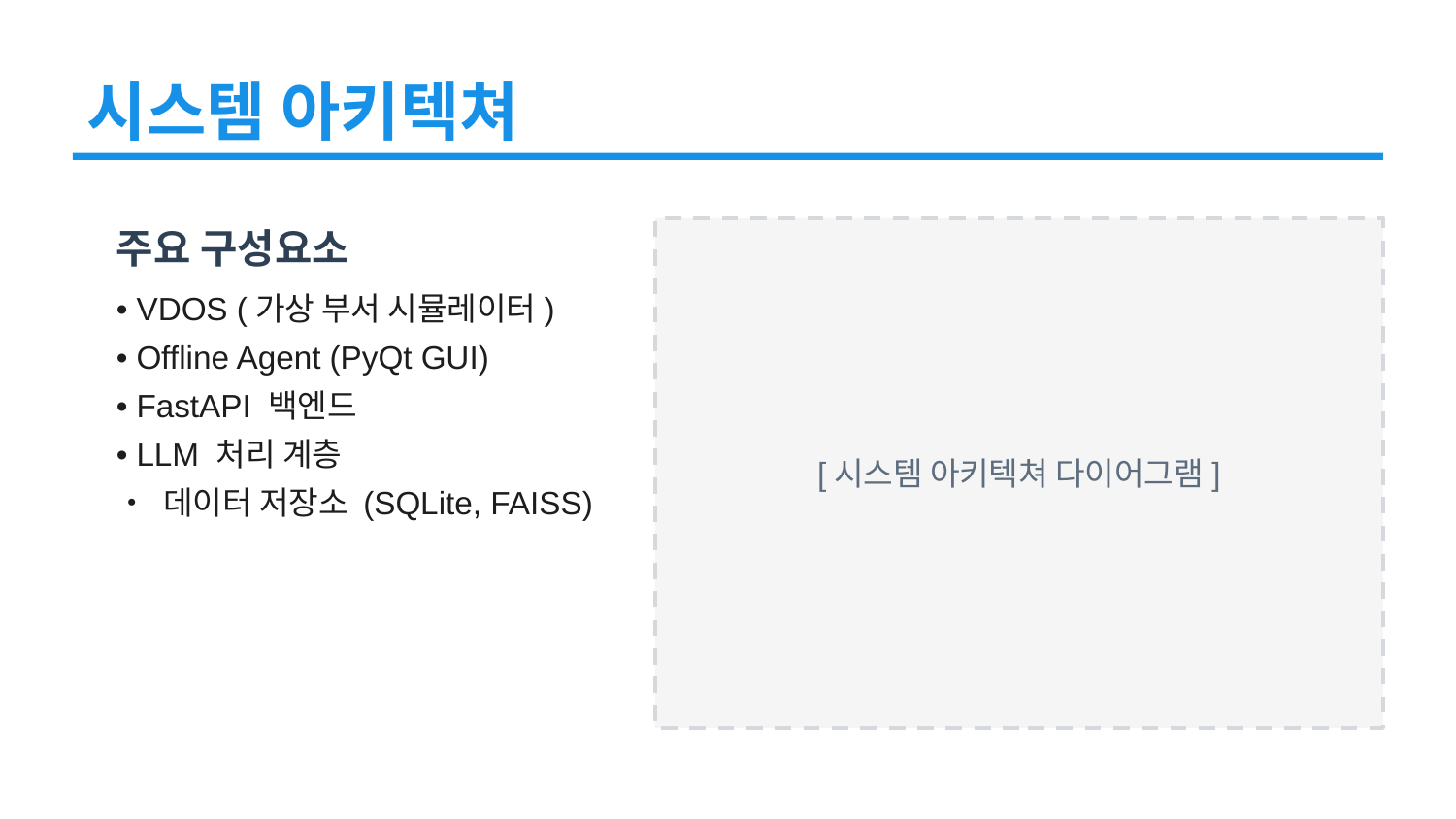

시스템 아키텍쳐

주요 구성요소

• VDOS (가상 부서 시뮬레이터)
• Offline Agent (PyQt GUI)
• FastAPI 백엔드
• LLM 처리 계층
• 데이터 저장소 (SQLite, FAISS)
[시스템 아키텍쳐 다이어그램]